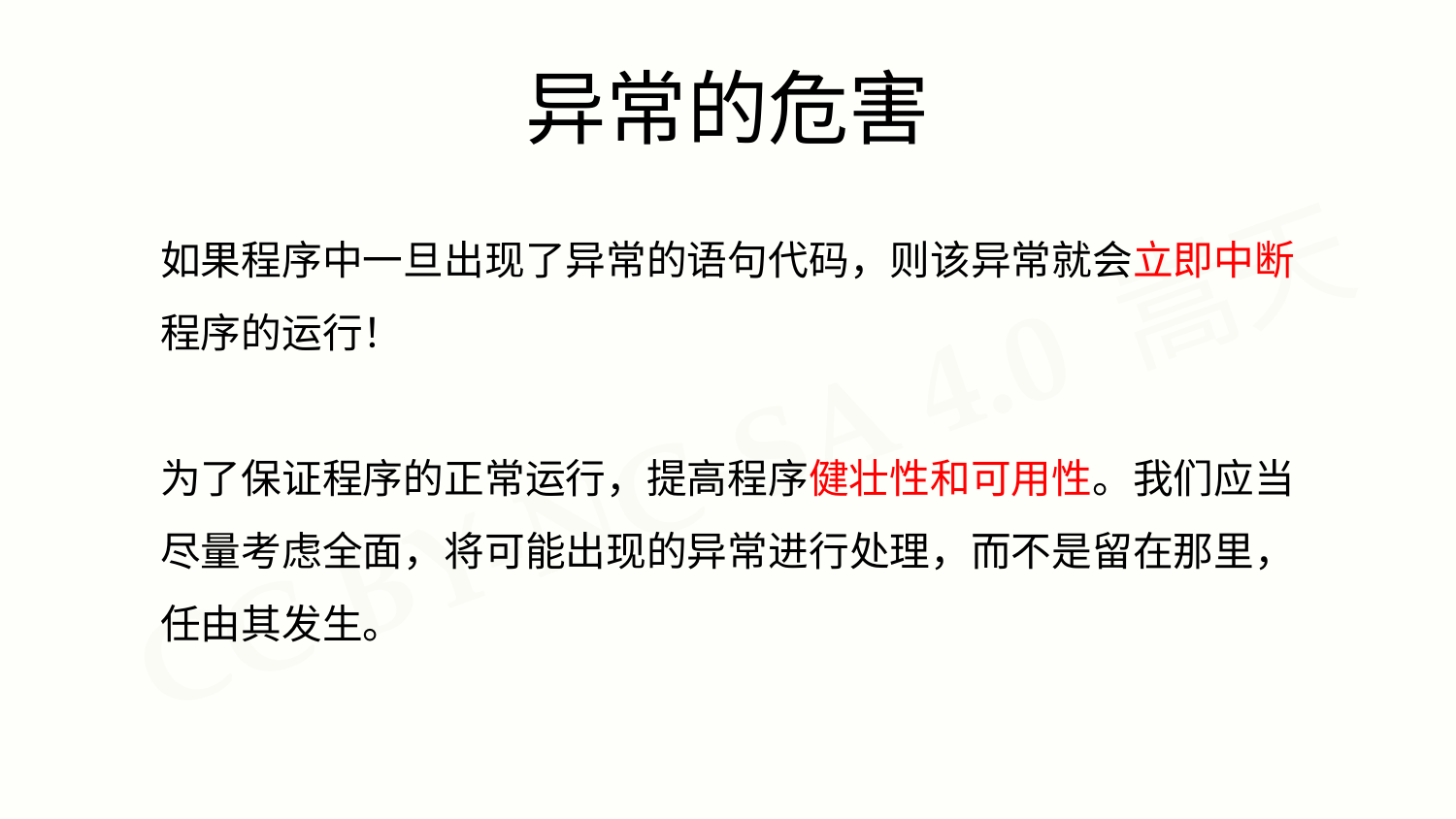

异常的危害
如果程序中一旦出现了异常的语句代码，则该异常就会立即中断程序的运行！

为了保证程序的正常运行，提高程序健壮性和可用性。我们应当尽量考虑全面，将可能出现的异常进行处理，而不是留在那里，任由其发生。